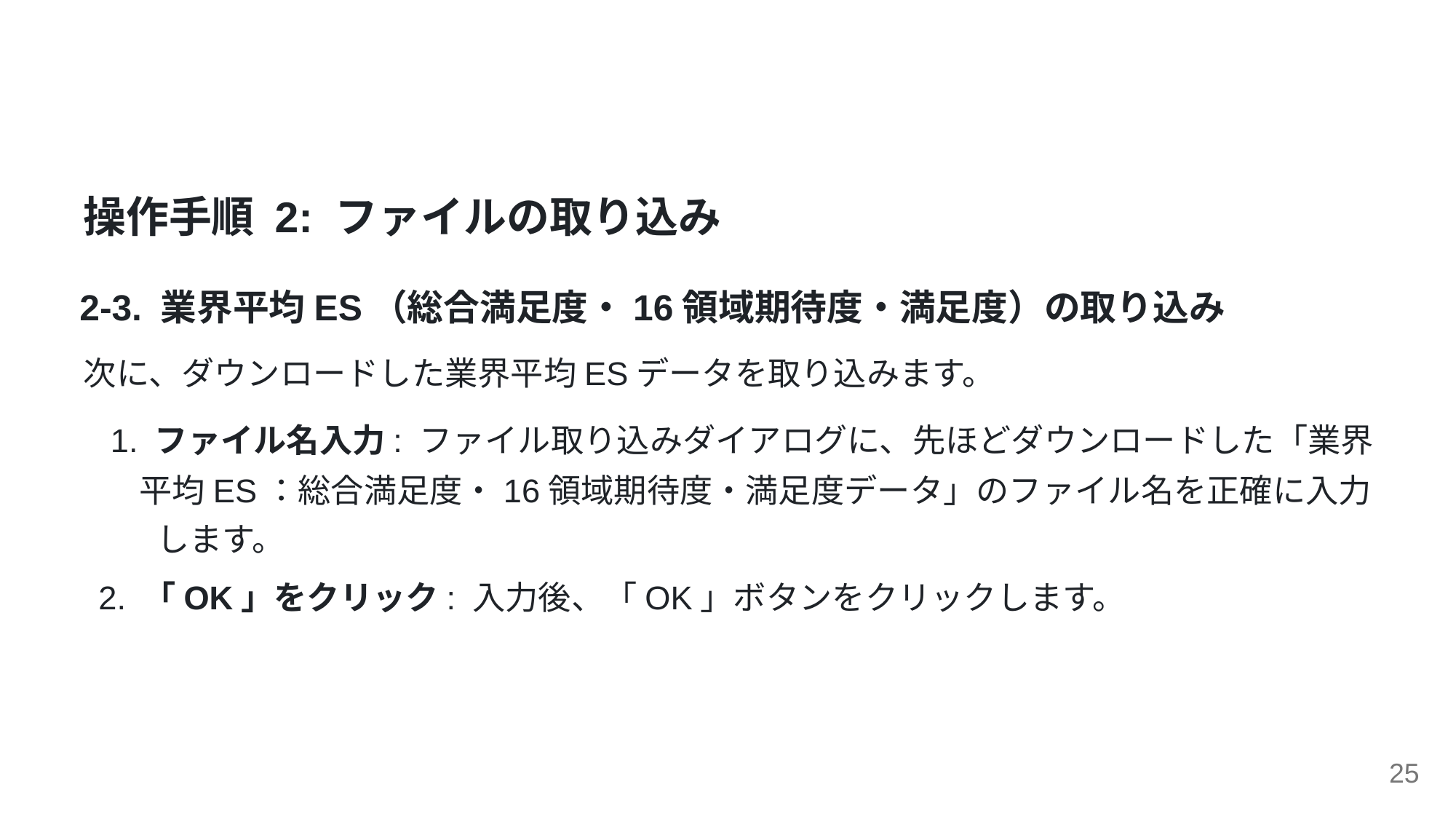

操作⼿順 2: ファイルの取り込み
2-3. 業界平均ES（総合満⾜度・16領域期待度・満⾜度）の取り込み
次に、ダウンロードした業界平均ESデータを取り込みます。
1. ファイル名⼊⼒: ファイル取り込みダイアログに、先ほどダウンロードした「業界
平均ES：総合満⾜度・16領域期待度・満⾜度データ」のファイル名を正確に⼊⼒
します。
2. 「OK」をクリック: ⼊⼒後、「OK」ボタンをクリックします。
25